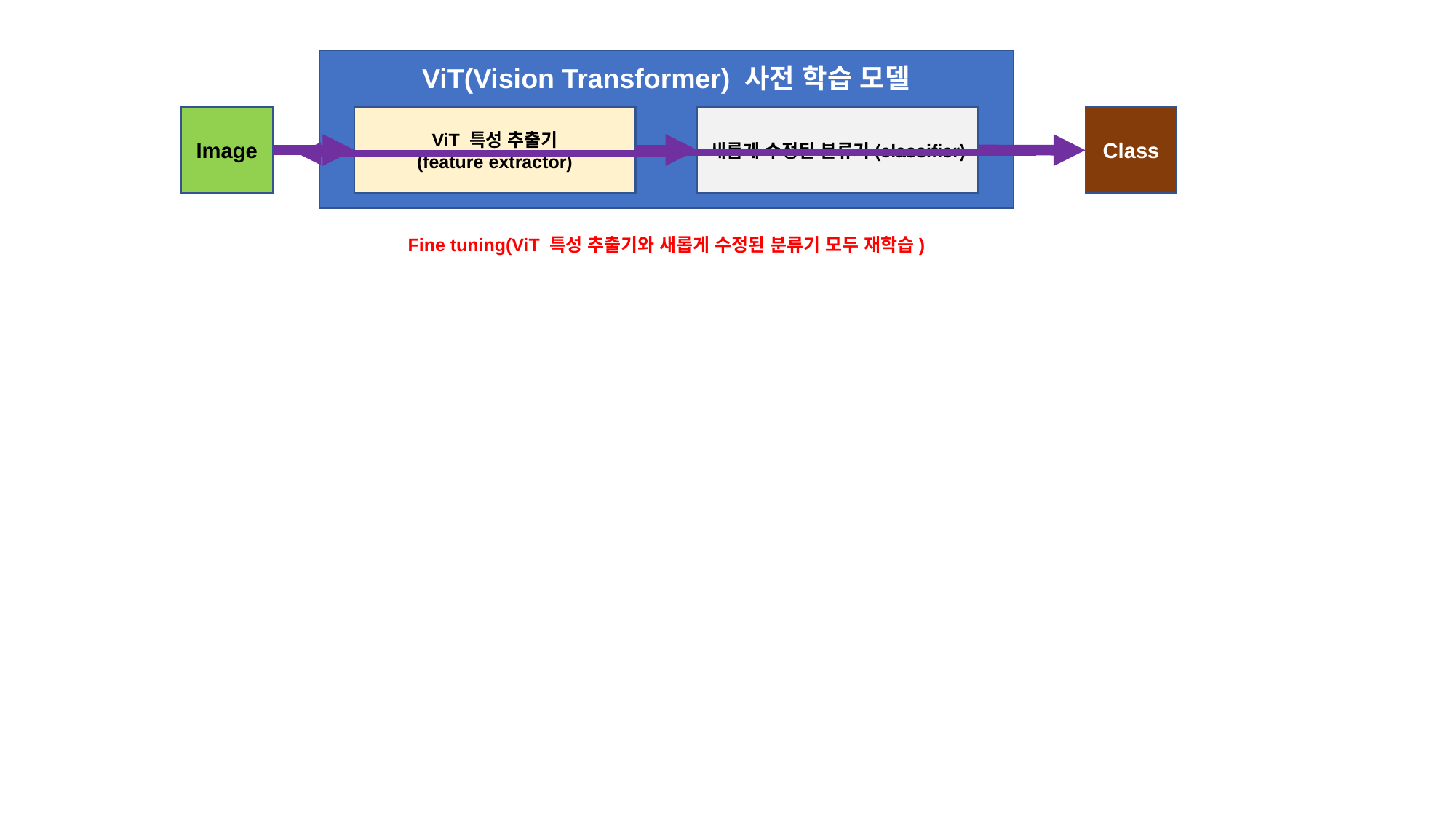

ViT(Vision Transformer) 사전 학습 모델
Image
ViT 특성 추출기
(feature extractor)
새롭게 수정된 분류기(classifier)
Class
Fine tuning(ViT 특성 추출기와 새롭게 수정된 분류기 모두 재학습)